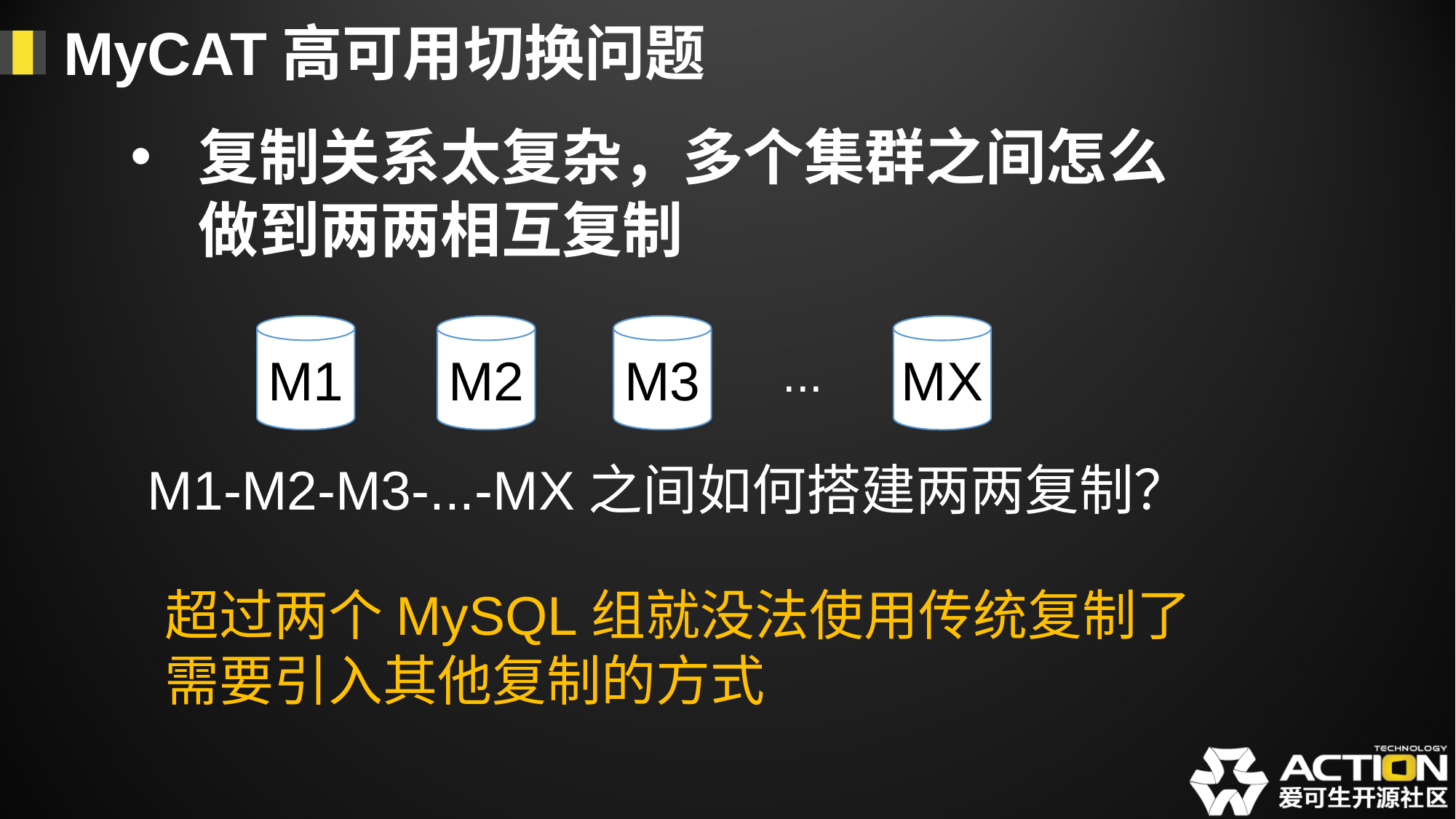

MyCAT高可用切换问题
复制关系太复杂，多个集群之间怎么做到两两相互复制
M1
M2
M3
MX
...
M1-M2-M3-...-MX之间如何搭建两两复制？
超过两个MySQL组就没法使用传统复制了
需要引入其他复制的方式